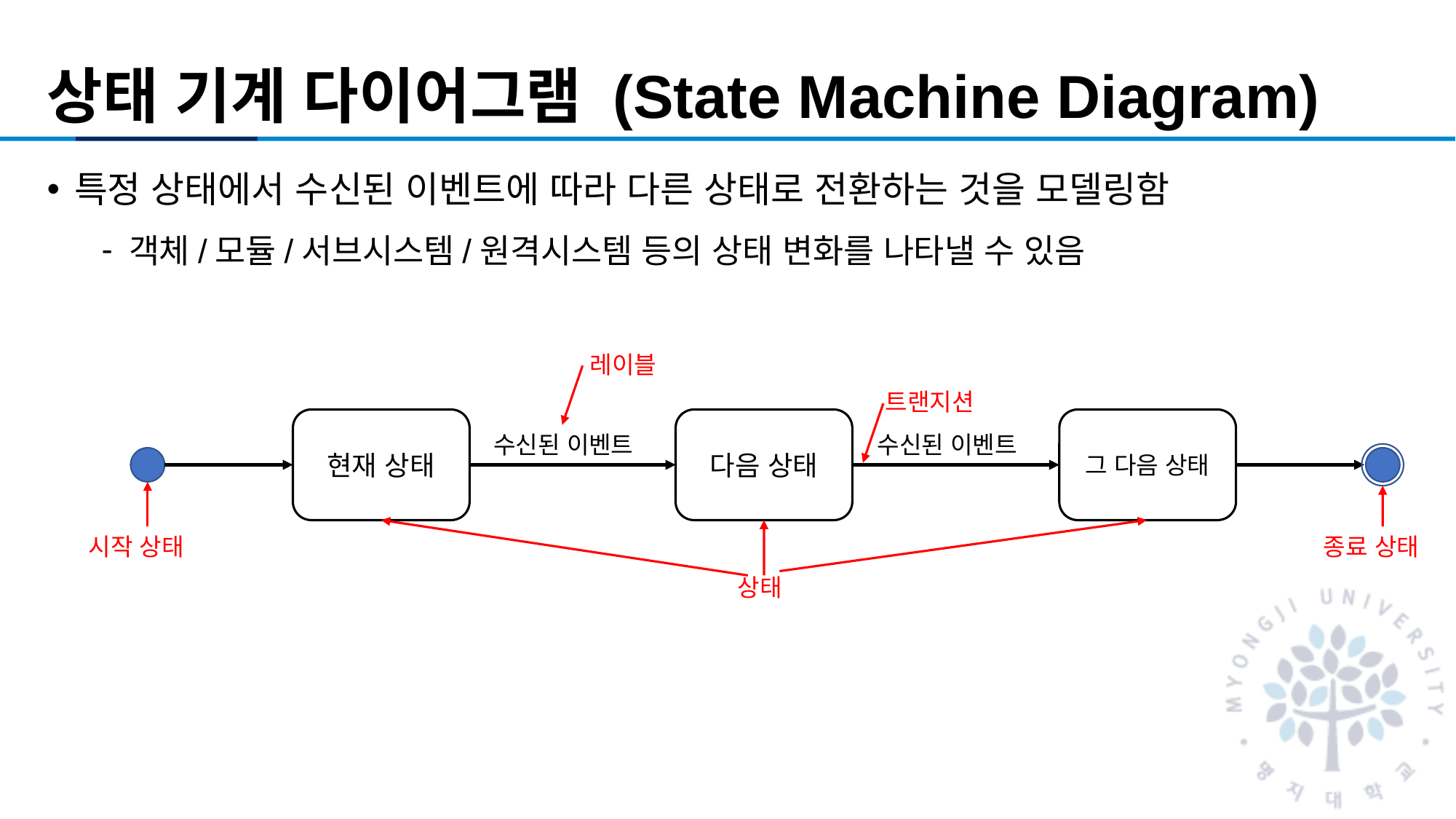

# 상태 기계 다이어그램 (State Machine Diagram)
특정 상태에서 수신된 이벤트에 따라 다른 상태로 전환하는 것을 모델링함
객체/모듈/서브시스템/원격시스템 등의 상태 변화를 나타낼 수 있음
레이블
트랜지션
현재 상태
다음 상태
그 다음 상태
수신된 이벤트
수신된 이벤트

시작 상태
종료 상태
상태